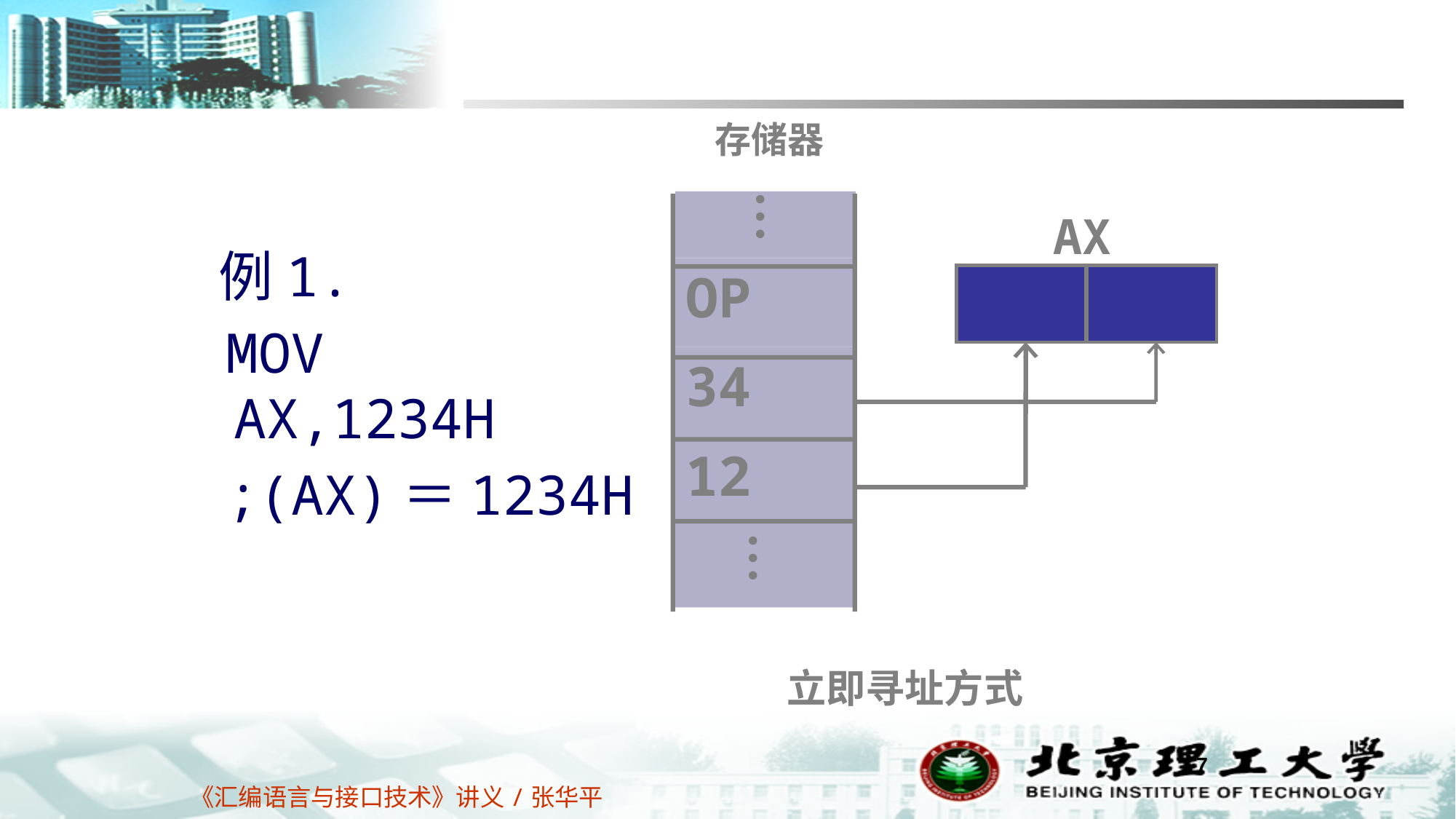

存储器

AX

立即寻址方式

…

 例1.
 MOV  AX,1234H
 ;(AX)＝1234H
OP
34
12

 …

7